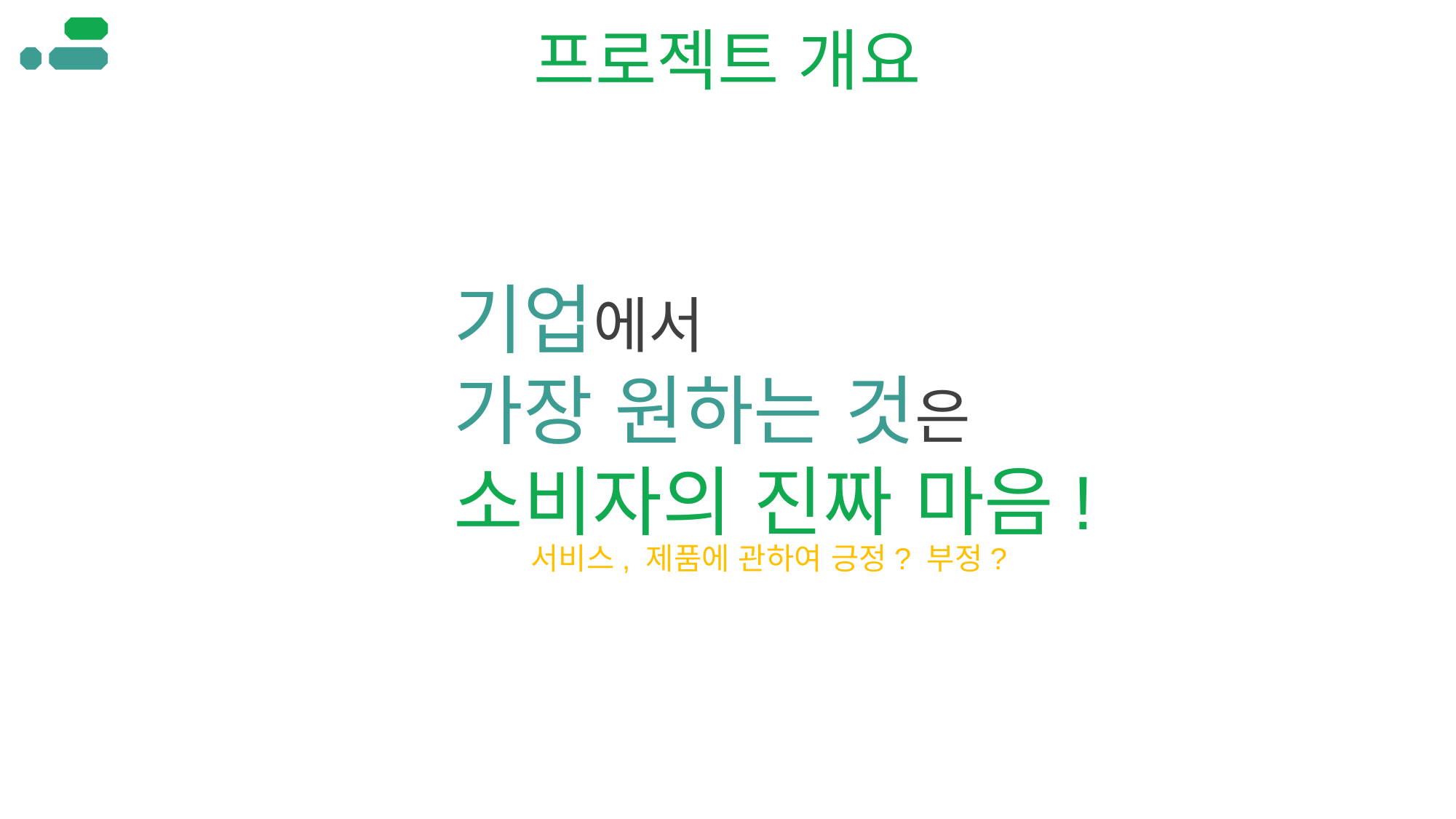

프로젝트 개요

기업에서
가장 원하는 것은
소비자의 진짜 마음!
서비스, 제품에 관하여 긍정? 부정?